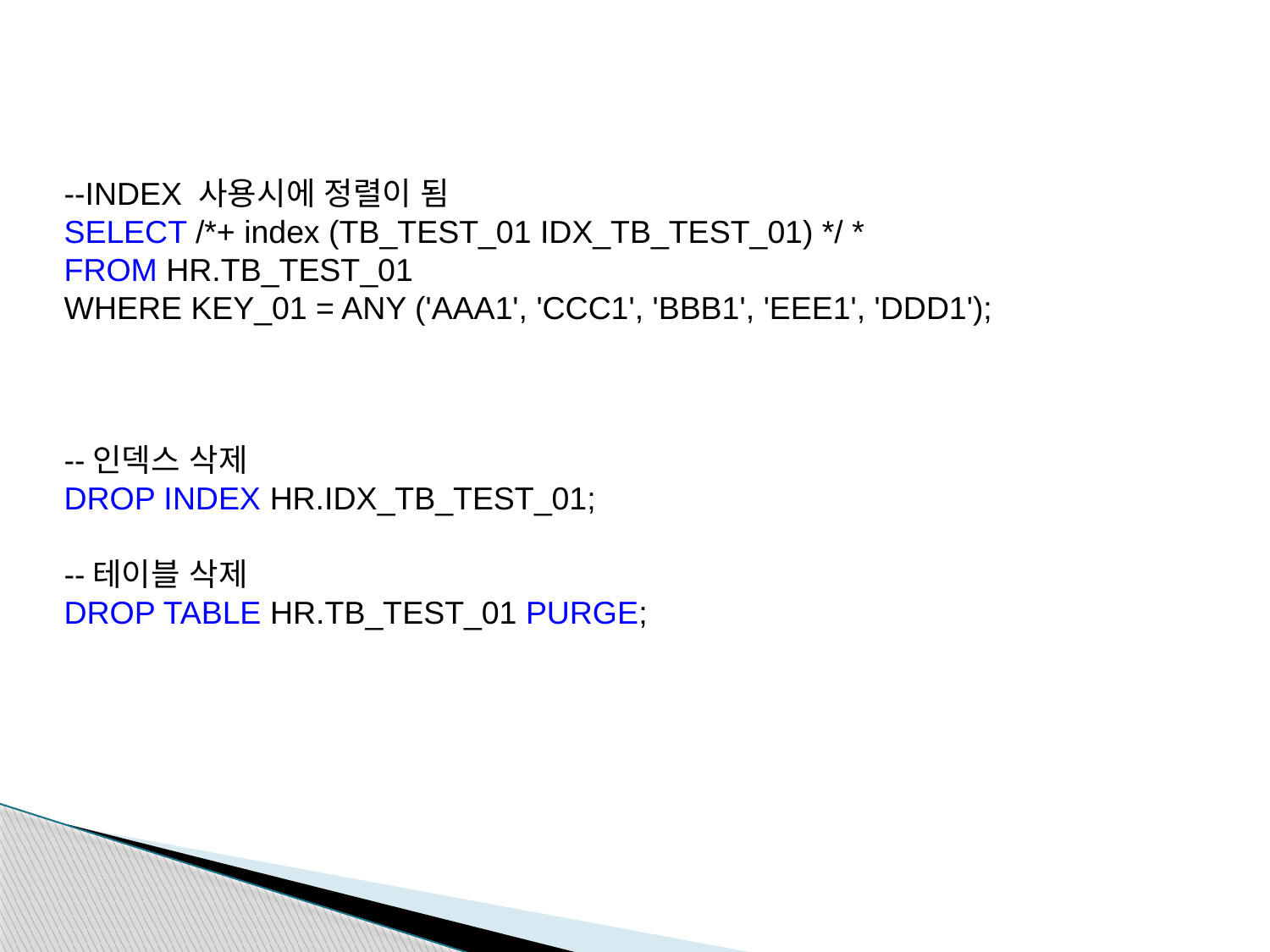

--INDEX 사용시에 정렬이 됨
SELECT /*+ index (TB_TEST_01 IDX_TB_TEST_01) */ *
FROM HR.TB_TEST_01
WHERE KEY_01 = ANY ('AAA1', 'CCC1', 'BBB1', 'EEE1', 'DDD1');

--인덱스 삭제
DROP INDEX HR.IDX_TB_TEST_01;

--테이블 삭제
DROP TABLE HR.TB_TEST_01 PURGE;